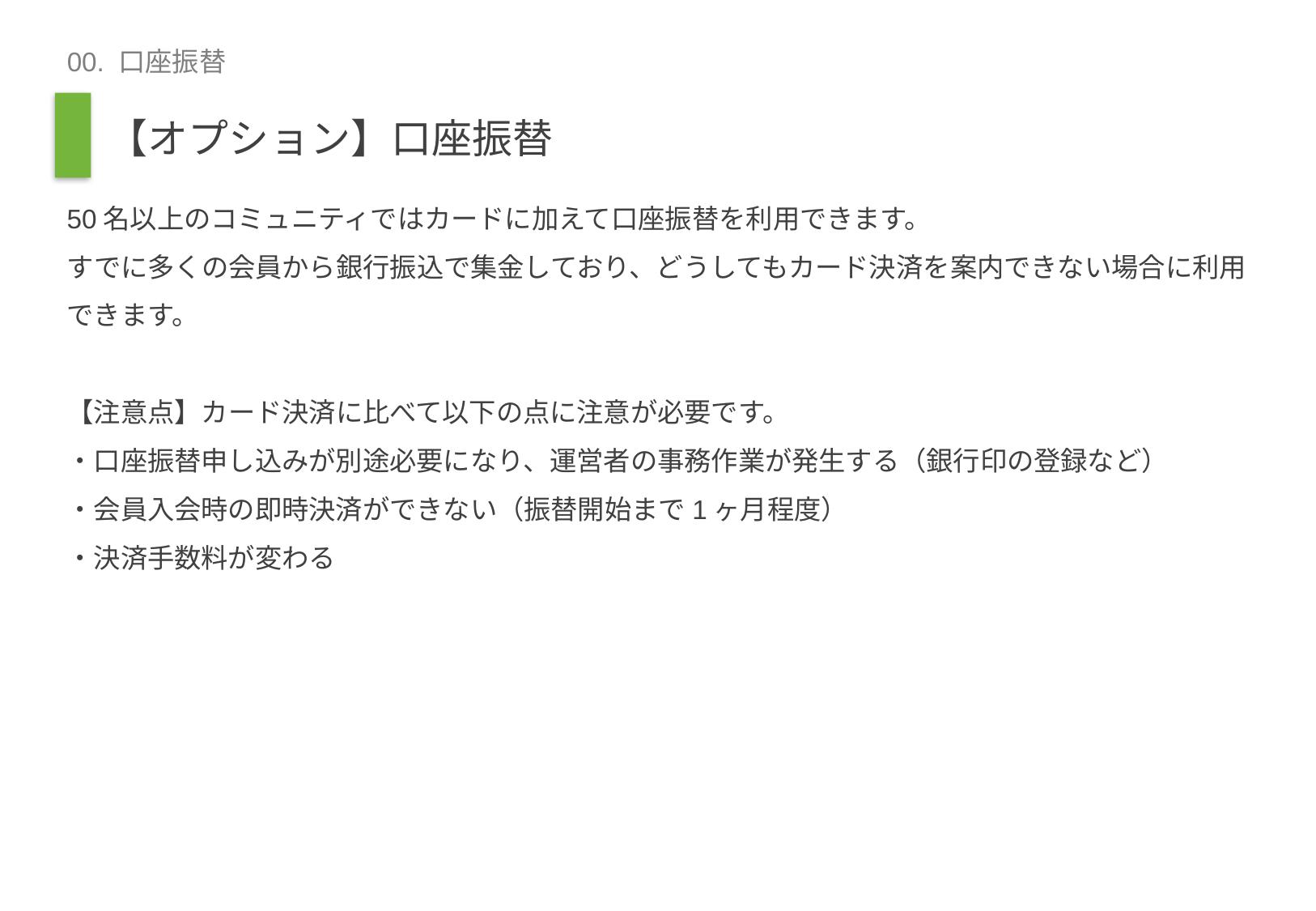

# 00. 口座振替
　【オプション】口座振替
50名以上のコミュニティではカードに加えて口座振替を利用できます。
すでに多くの会員から銀行振込で集金しており、どうしてもカード決済を案内できない場合に利用できます。

【注意点】カード決済に比べて以下の点に注意が必要です。
・口座振替申し込みが別途必要になり、運営者の事務作業が発生する（銀行印の登録など）
・会員入会時の即時決済ができない（振替開始まで1ヶ月程度）
・決済手数料が変わる